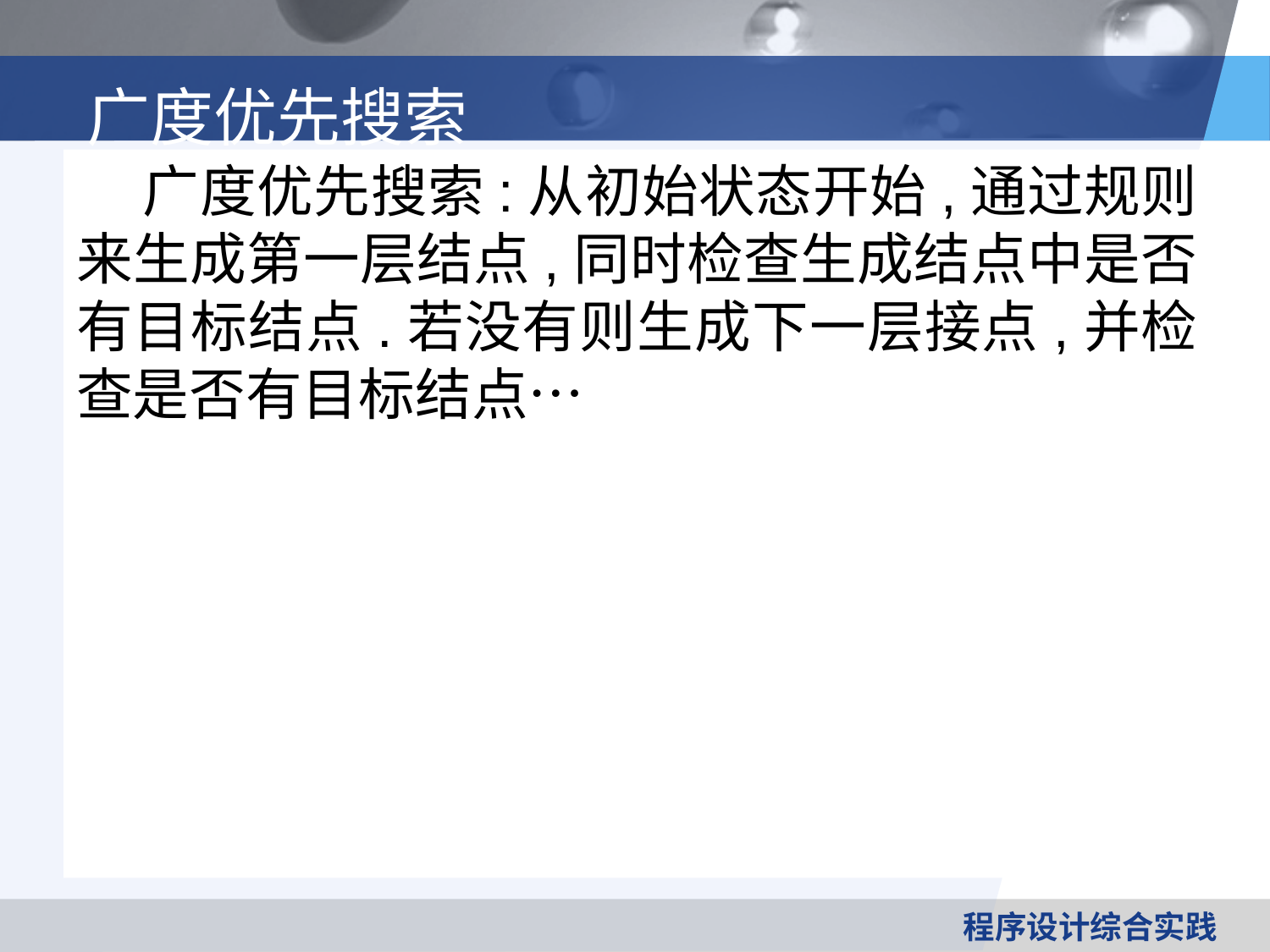

# 广度优先搜索
    广度优先搜索:从初始状态开始,通过规则来生成第一层结点,同时检查生成结点中是否有目标结点.若没有则生成下一层接点,并检查是否有目标结点…